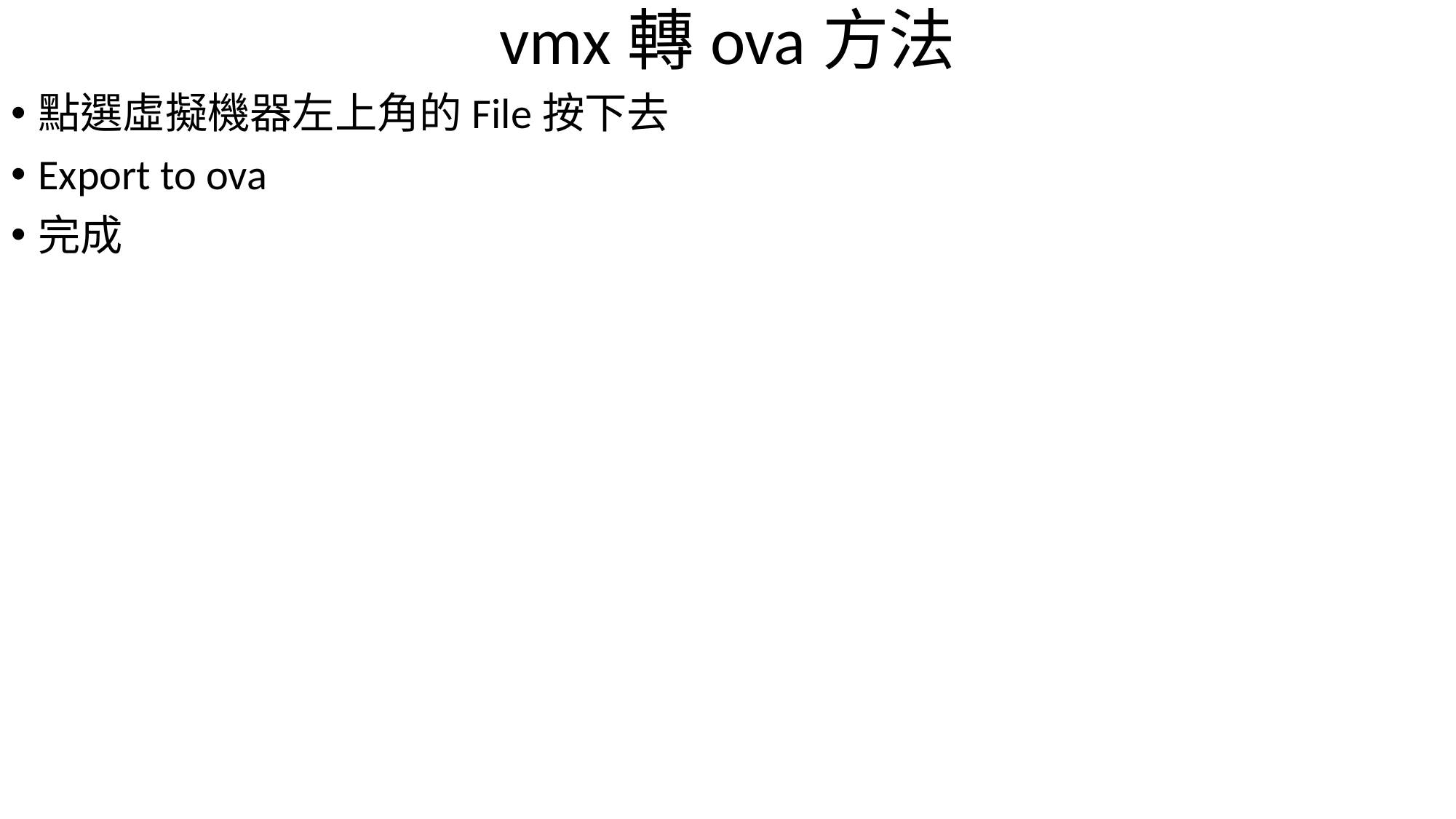

# vmx轉ova方法
點選虛擬機器左上角的File按下去
Export to ova
完成